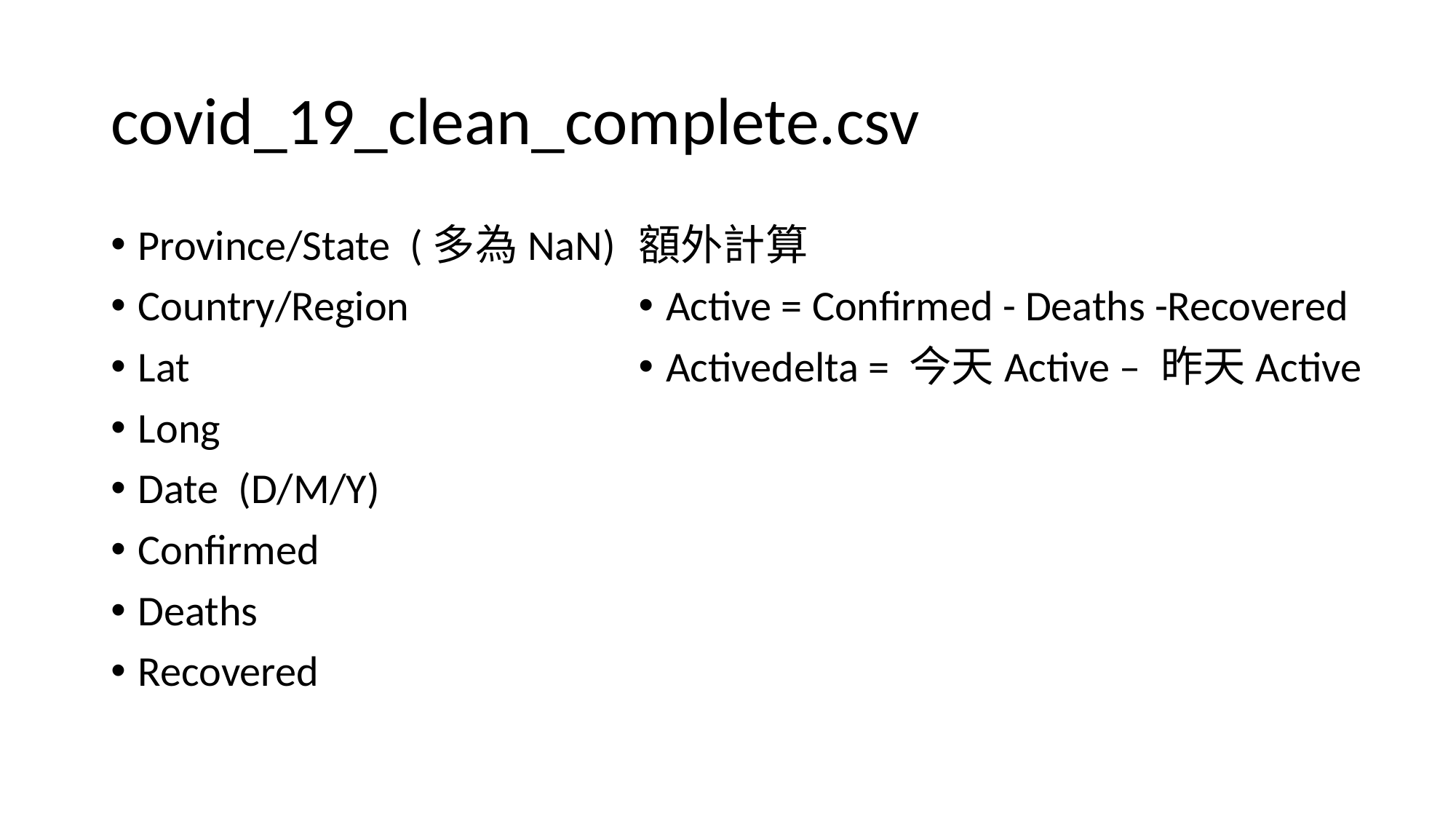

# covid_19_clean_complete.csv
Province/State  (多為NaN)
Country/Region
Lat
Long
Date  (D/M/Y)
Confirmed
Deaths
Recovered

額外計算
Active = Confirmed - Deaths -Recovered
Activedelta = 今天Active – 昨天Active